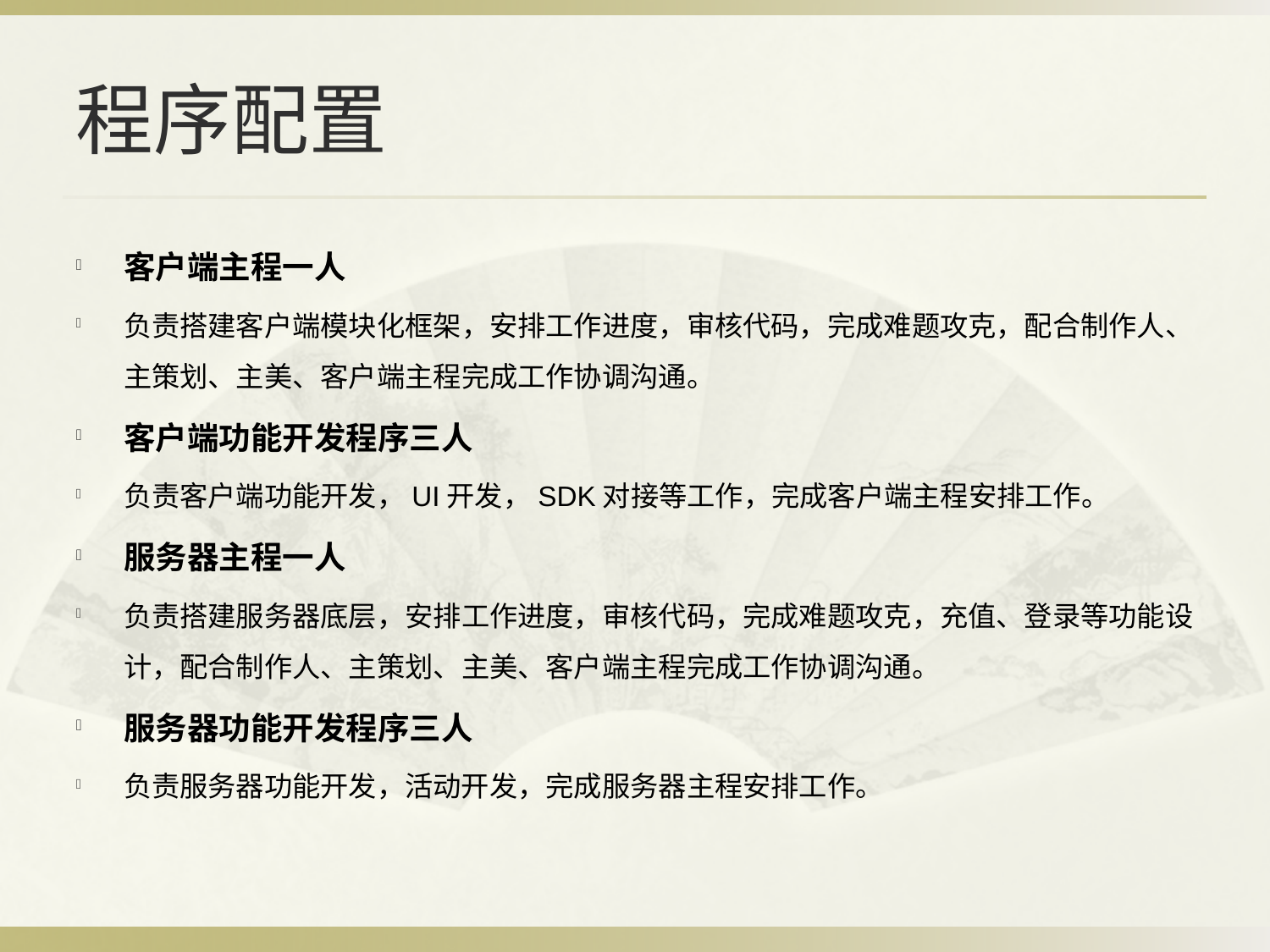

# 程序配置
客户端主程一人
负责搭建客户端模块化框架，安排工作进度，审核代码，完成难题攻克，配合制作人、主策划、主美、客户端主程完成工作协调沟通。
客户端功能开发程序三人
负责客户端功能开发，UI开发，SDK对接等工作，完成客户端主程安排工作。
服务器主程一人
负责搭建服务器底层，安排工作进度，审核代码，完成难题攻克，充值、登录等功能设计，配合制作人、主策划、主美、客户端主程完成工作协调沟通。
服务器功能开发程序三人
负责服务器功能开发，活动开发，完成服务器主程安排工作。